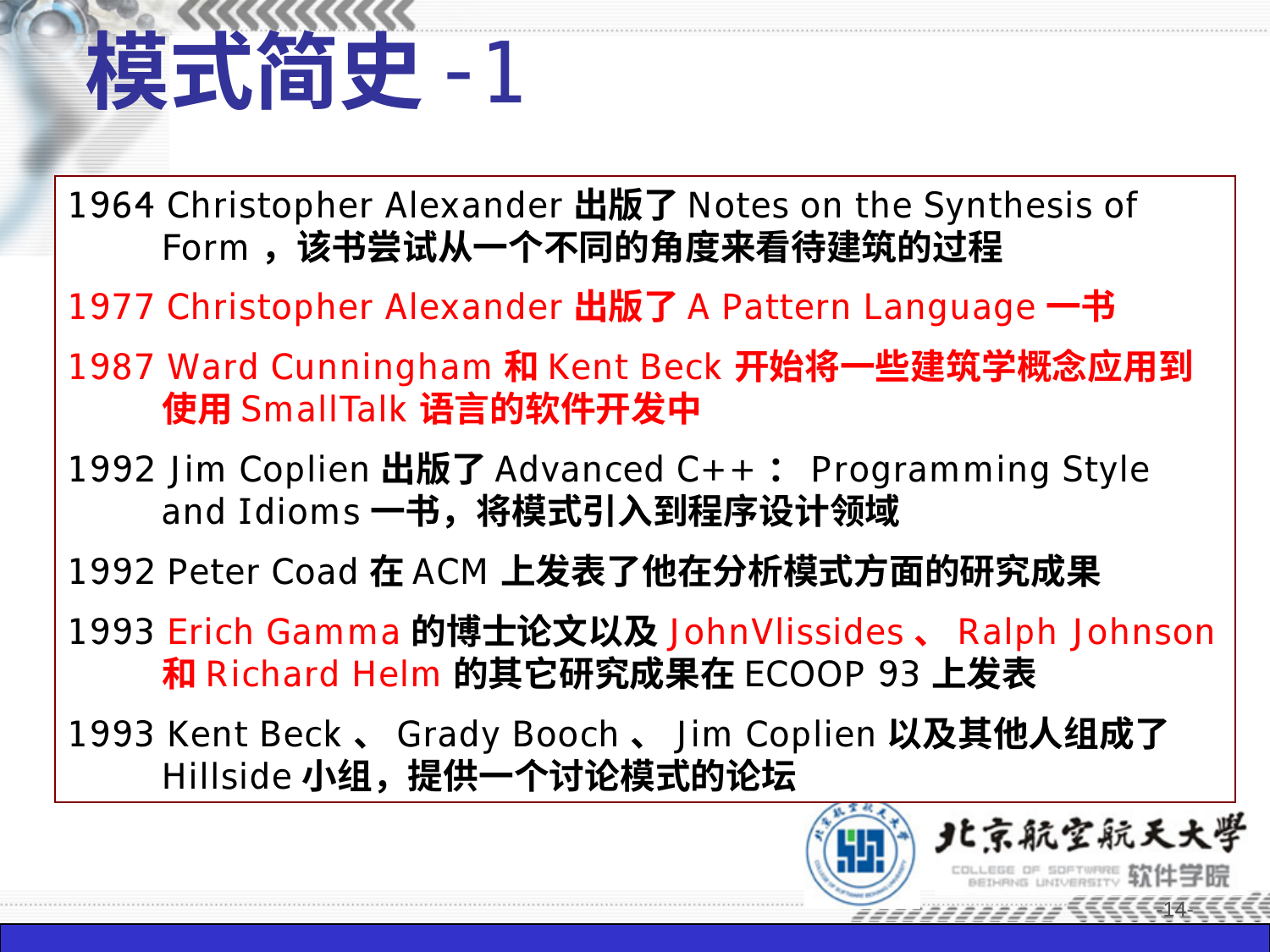

# 模式简史-1
1964 Christopher Alexander出版了Notes on the Synthesis of Form，该书尝试从一个不同的角度来看待建筑的过程
1977 Christopher Alexander出版了A Pattern Language一书
1987 Ward Cunningham和Kent Beck开始将一些建筑学概念应用到使用SmallTalk语言的软件开发中
1992 Jim Coplien出版了Advanced C++：Programming Style and Idioms一书，将模式引入到程序设计领域
1992 Peter Coad在ACM上发表了他在分析模式方面的研究成果
1993 Erich Gamma的博士论文以及JohnVlissides、Ralph Johnson和Richard Helm的其它研究成果在ECOOP 93上发表
1993 Kent Beck、Grady Booch、Jim Coplien以及其他人组成了Hillside小组，提供一个讨论模式的论坛
-14-